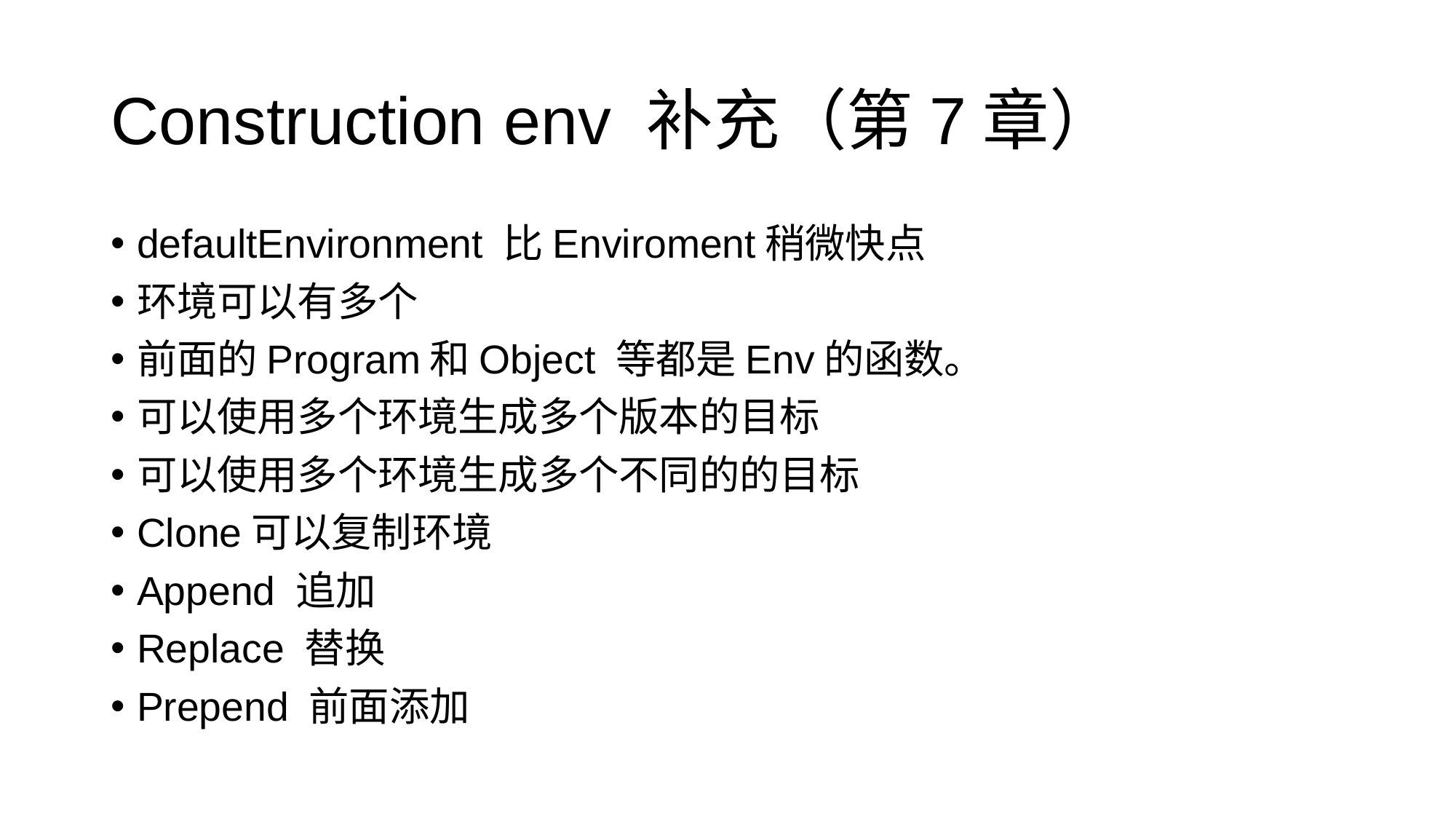

# Construction env 补充（第7章）
defaultEnvironment 比Enviroment稍微快点
环境可以有多个
前面的Program和Object 等都是Env的函数。
可以使用多个环境生成多个版本的目标
可以使用多个环境生成多个不同的的目标
Clone可以复制环境
Append 追加
Replace 替换
Prepend 前面添加